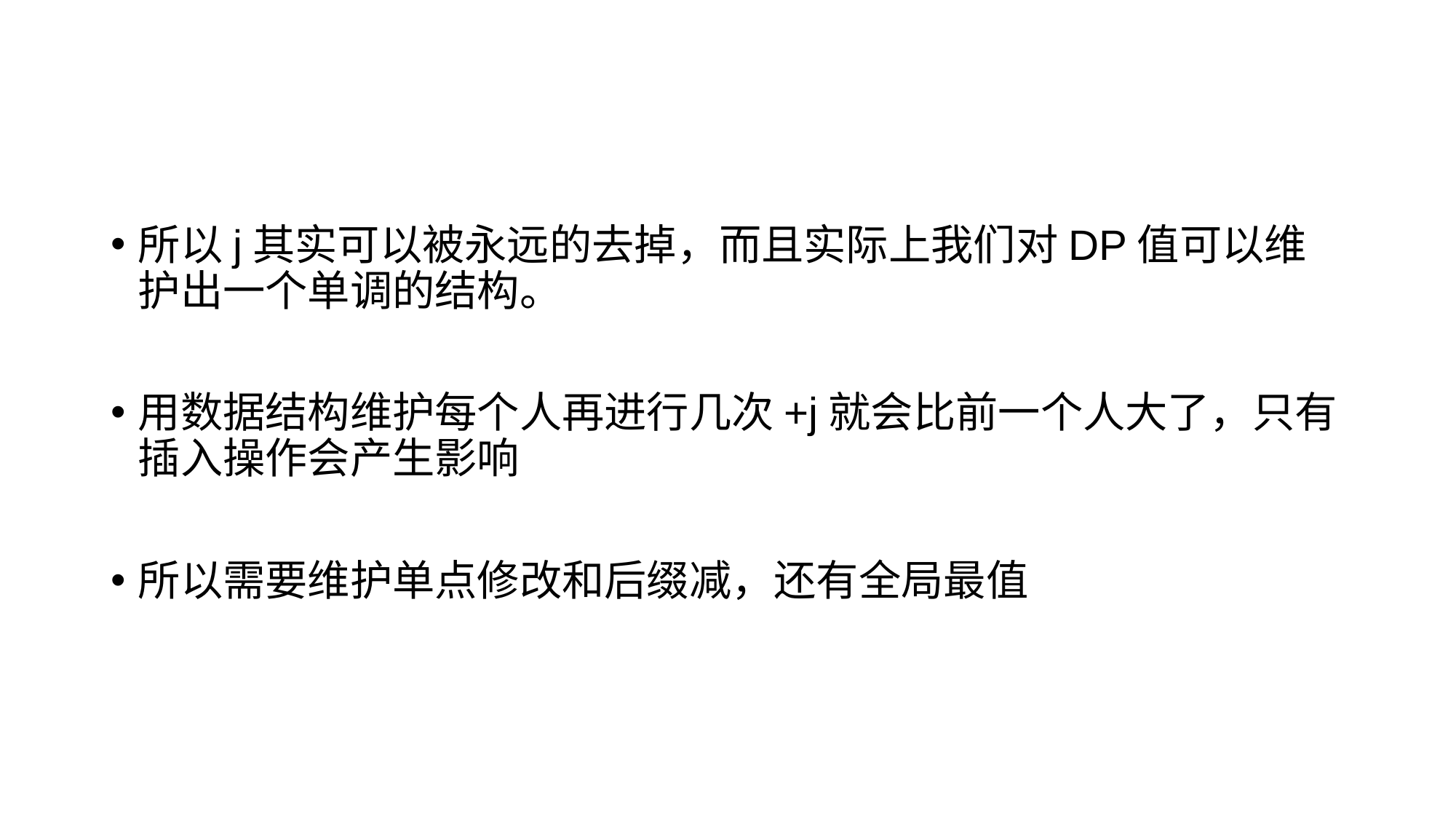

#
所以j其实可以被永远的去掉，而且实际上我们对DP值可以维护出一个单调的结构。

用数据结构维护每个人再进行几次+j就会比前一个人大了，只有插入操作会产生影响

所以需要维护单点修改和后缀减，还有全局最值